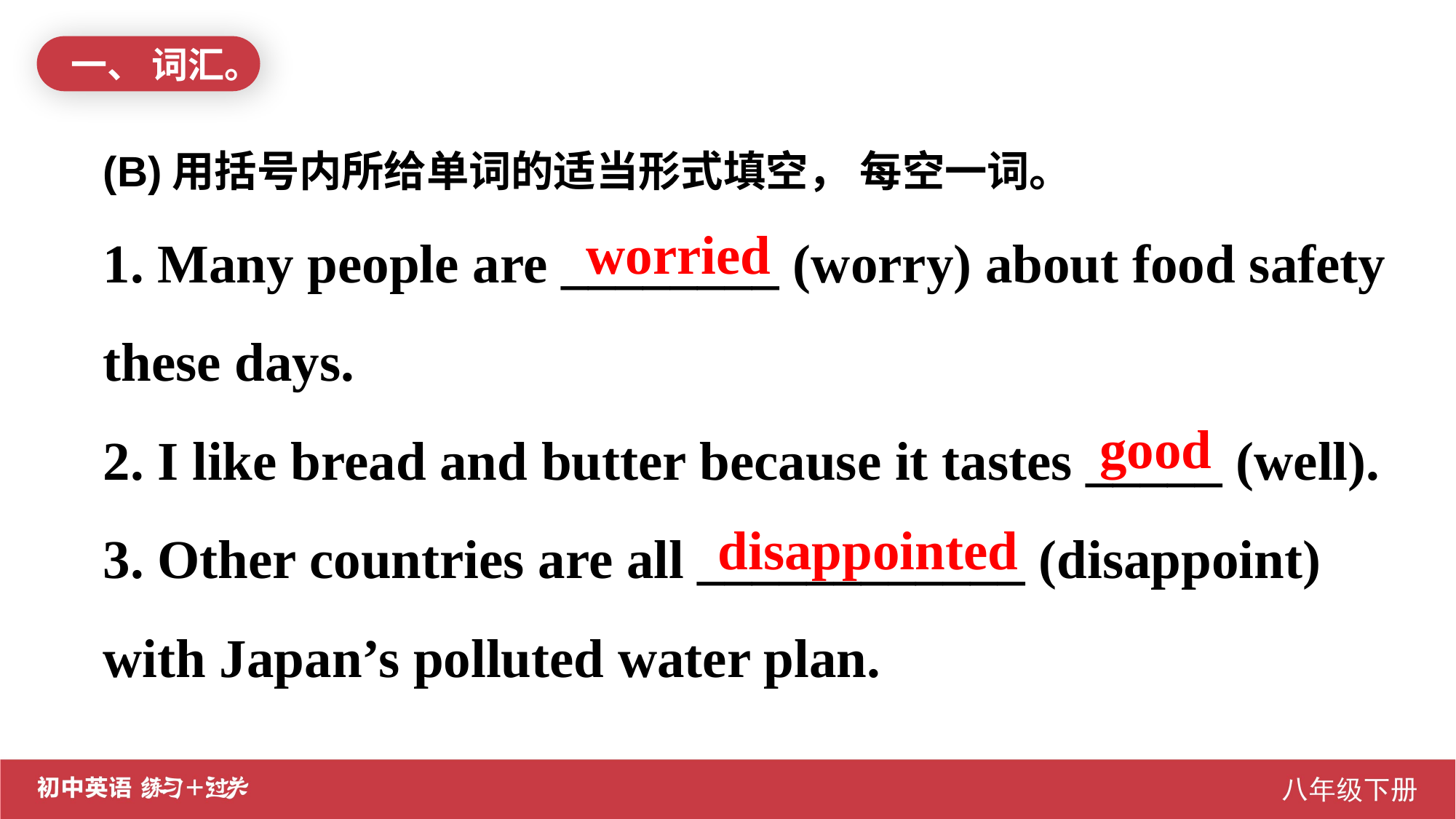

一、 词汇。
(B)用括号内所给单词的适当形式填空， 每空一词。
1. Many people are ________ (worry) about food safety these days.
2. I like bread and butter because it tastes _____ (well).
3. Other countries are all ____________ (disappoint) with Japan’s polluted water plan.
worried
good
disappointed